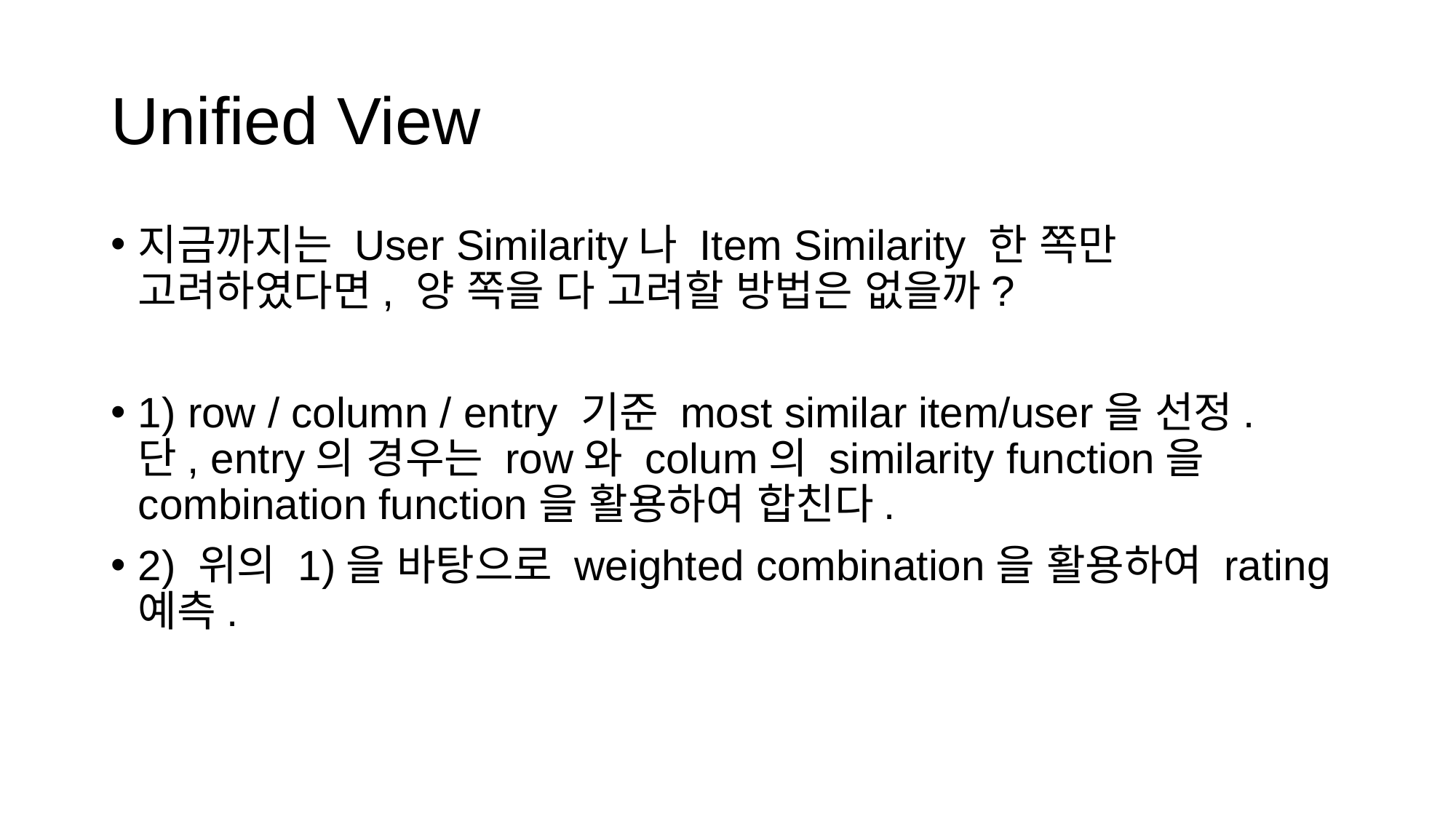

# Unified View
지금까지는 User Similarity나 Item Similarity 한 쪽만 고려하였다면, 양 쪽을 다 고려할 방법은 없을까?

1) row / column / entry 기준 most similar item/user을 선정.
단, entry의 경우는 row와 colum의 similarity function을 combination function을 활용하여 합친다.
2) 위의 1)을 바탕으로 weighted combination을 활용하여 rating 예측.